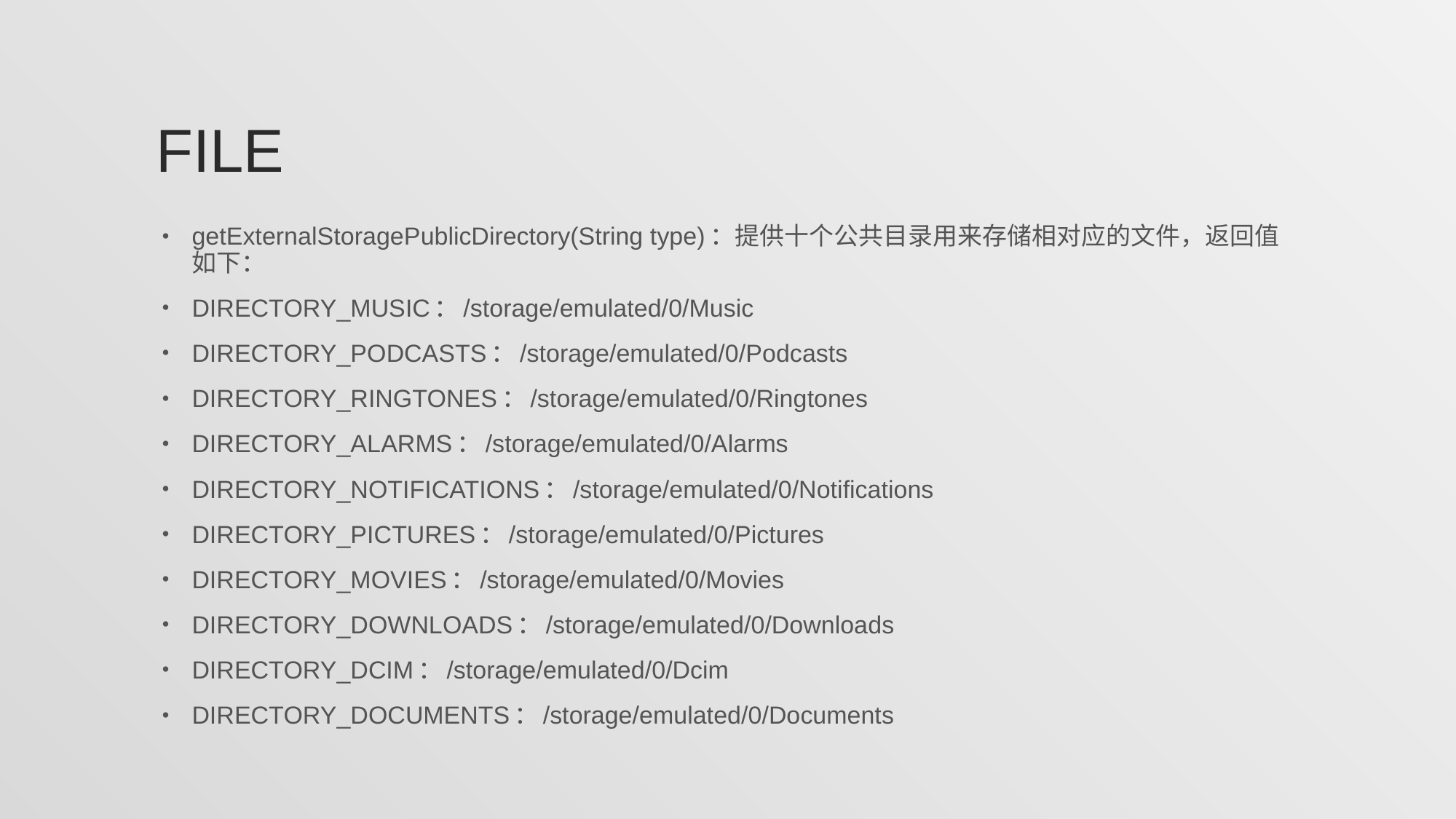

# FILE
getExternalStoragePublicDirectory(String type)：提供十个公共目录用来存储相对应的文件，返回值如下：
DIRECTORY_MUSIC：/storage/emulated/0/Music
DIRECTORY_PODCASTS：/storage/emulated/0/Podcasts
DIRECTORY_RINGTONES：/storage/emulated/0/Ringtones
DIRECTORY_ALARMS：/storage/emulated/0/Alarms
DIRECTORY_NOTIFICATIONS：/storage/emulated/0/Notifications
DIRECTORY_PICTURES：/storage/emulated/0/Pictures
DIRECTORY_MOVIES：/storage/emulated/0/Movies
DIRECTORY_DOWNLOADS：/storage/emulated/0/Downloads
DIRECTORY_DCIM：/storage/emulated/0/Dcim
DIRECTORY_DOCUMENTS：/storage/emulated/0/Documents